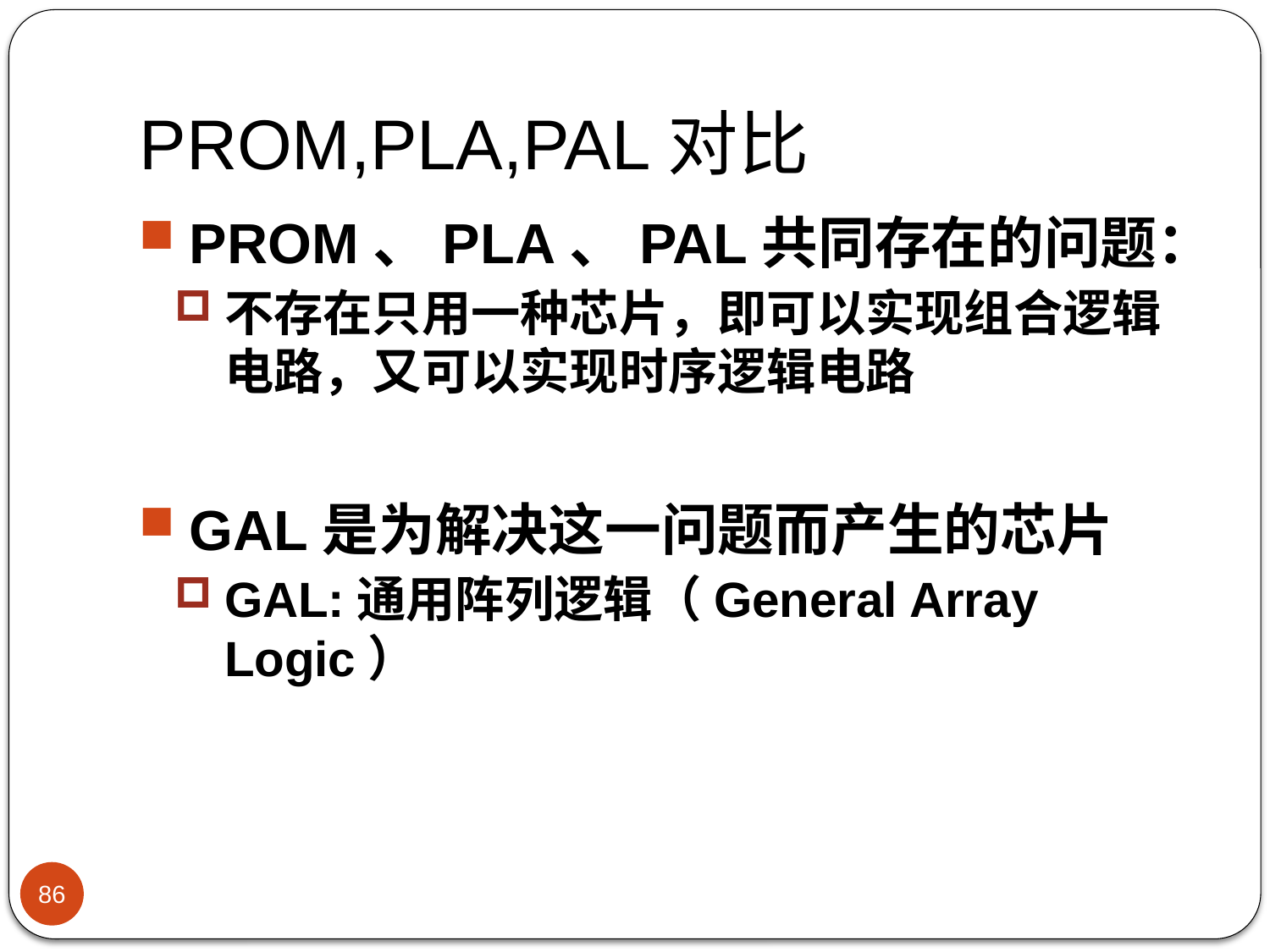

# PROM,PLA,PAL对比
PROM、PLA、PAL共同存在的问题：
不存在只用一种芯片，即可以实现组合逻辑电路，又可以实现时序逻辑电路

GAL是为解决这一问题而产生的芯片
GAL:通用阵列逻辑（General Array Logic）
86